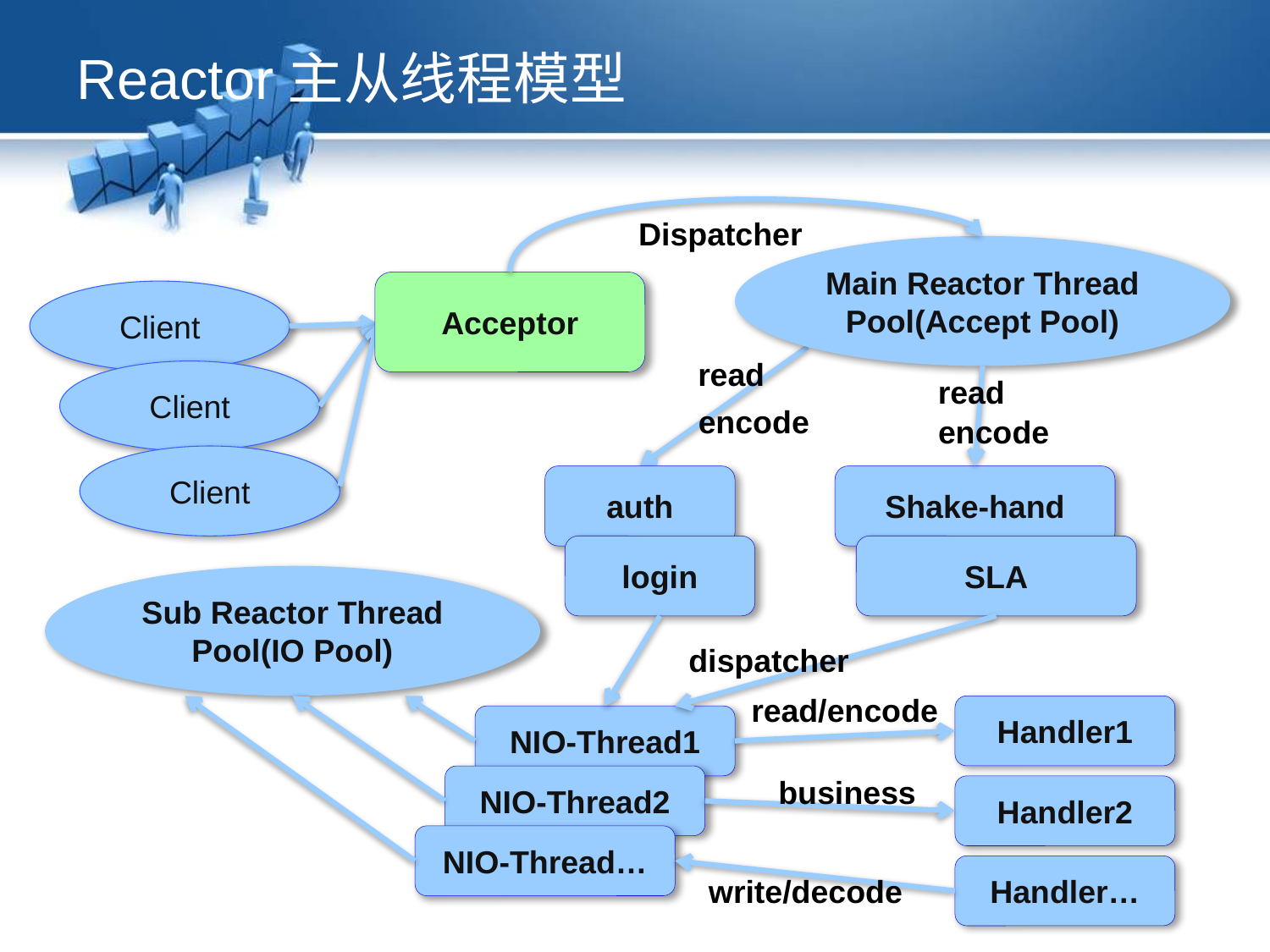

# Reactor主从线程模型
Dispatcher
Main Reactor Thread Pool(Accept Pool)
Acceptor
Client
read
Client
read
encode
encode
Client
auth
Shake-hand
login
SLA
Sub Reactor Thread Pool(IO Pool)
dispatcher
read/encode
Handler1
NIO-Thread1
NIO-Thread2
business
Handler2
NIO-Thread…
Handler…
write/decode